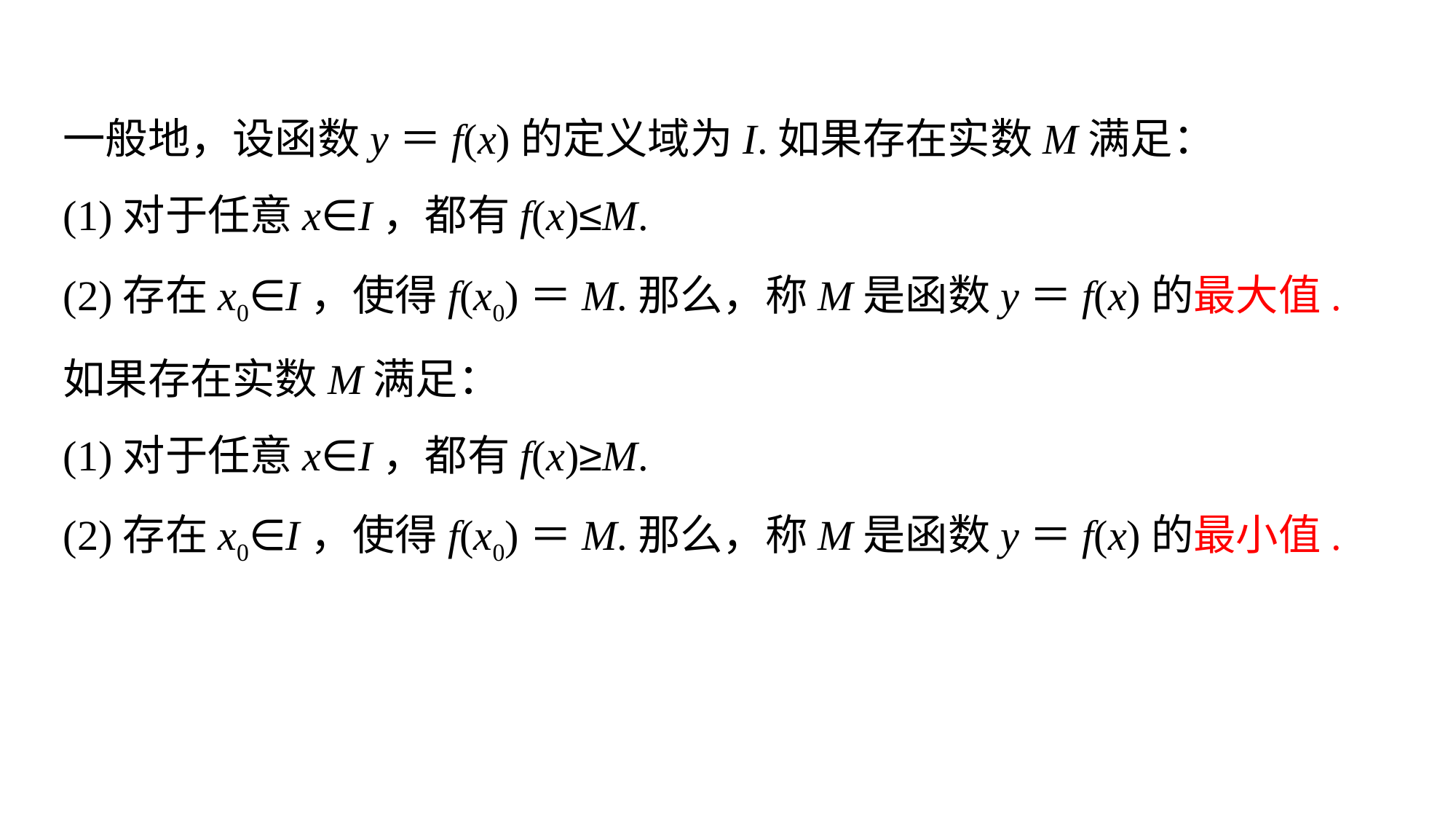

一般地，设函数y＝f(x)的定义域为I.如果存在实数M满足：
(1)对于任意x∈I，都有f(x)≤M.
(2)存在x0∈I，使得f(x0)＝M.那么，称M是函数y＝f(x)的最大值.
如果存在实数M满足：
(1)对于任意x∈I，都有f(x)≥M.
(2)存在x0∈I，使得f(x0)＝M.那么，称M是函数y＝f(x)的最小值.